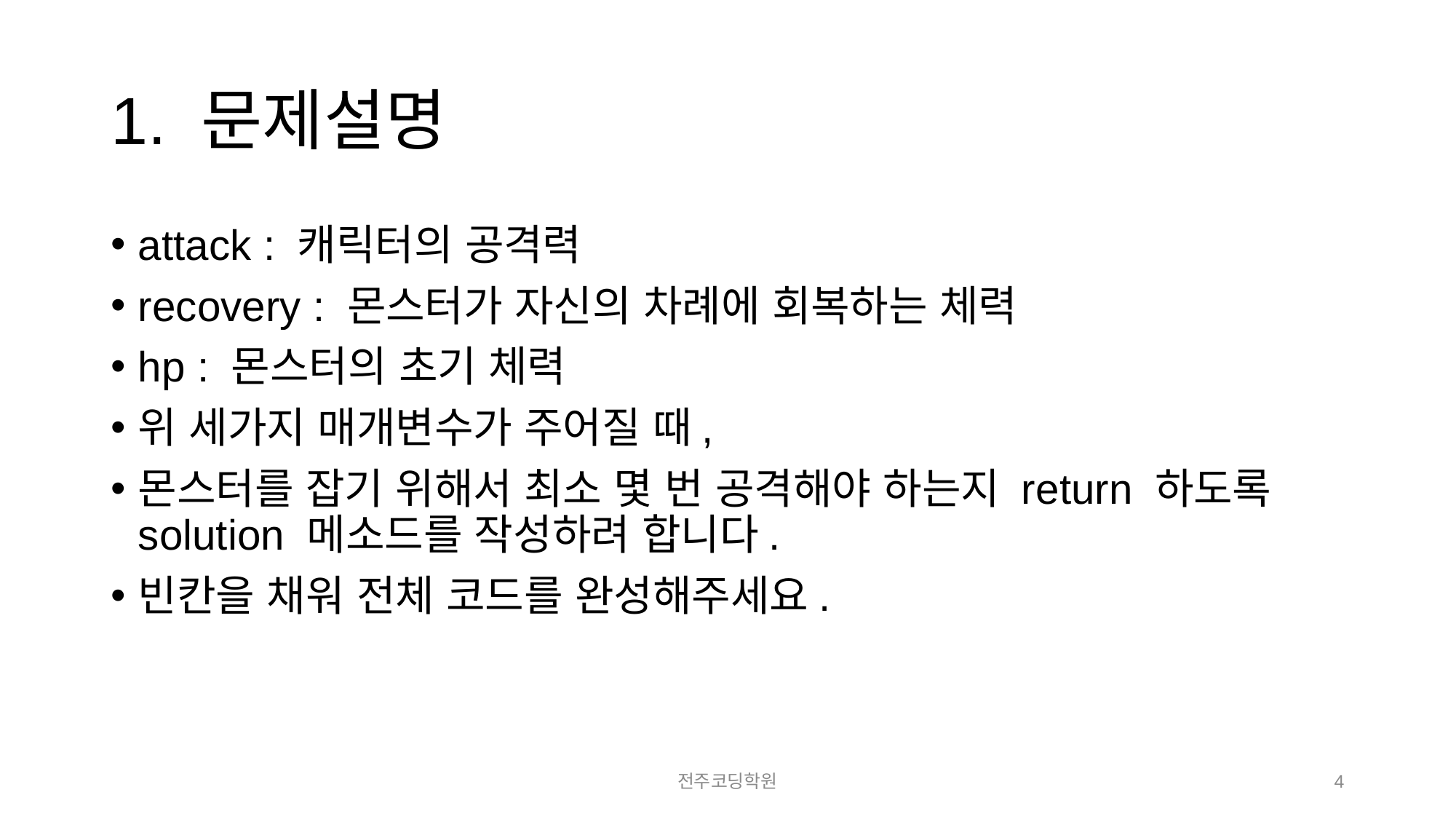

# 1. 문제설명
attack : 캐릭터의 공격력
recovery : 몬스터가 자신의 차례에 회복하는 체력
hp : 몬스터의 초기 체력
위 세가지 매개변수가 주어질 때,
몬스터를 잡기 위해서 최소 몇 번 공격해야 하는지 return 하도록 solution 메소드를 작성하려 합니다.
빈칸을 채워 전체 코드를 완성해주세요.
전주코딩학원
4